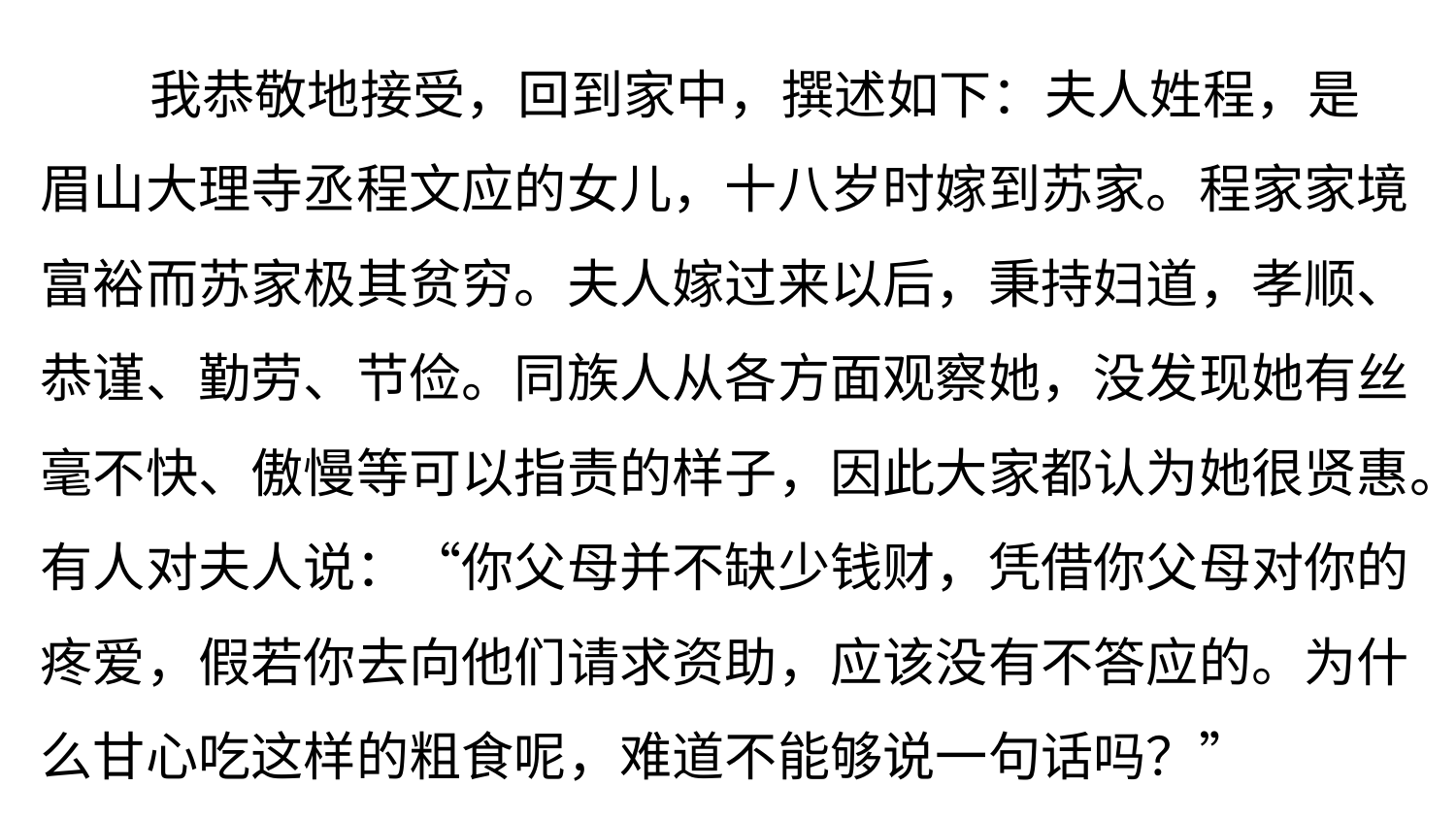

我恭敬地接受，回到家中，撰述如下：夫人姓程，是眉山大理寺丞程文应的女儿，十八岁时嫁到苏家。程家家境富裕而苏家极其贫穷。夫人嫁过来以后，秉持妇道，孝顺、恭谨、勤劳、节俭。同族人从各方面观察她，没发现她有丝毫不快、傲慢等可以指责的样子，因此大家都认为她很贤惠。有人对夫人说：“你父母并不缺少钱财，凭借你父母对你的疼爱，假若你去向他们请求资助，应该没有不答应的。为什么甘心吃这样的粗食呢，难道不能够说一句话吗？”